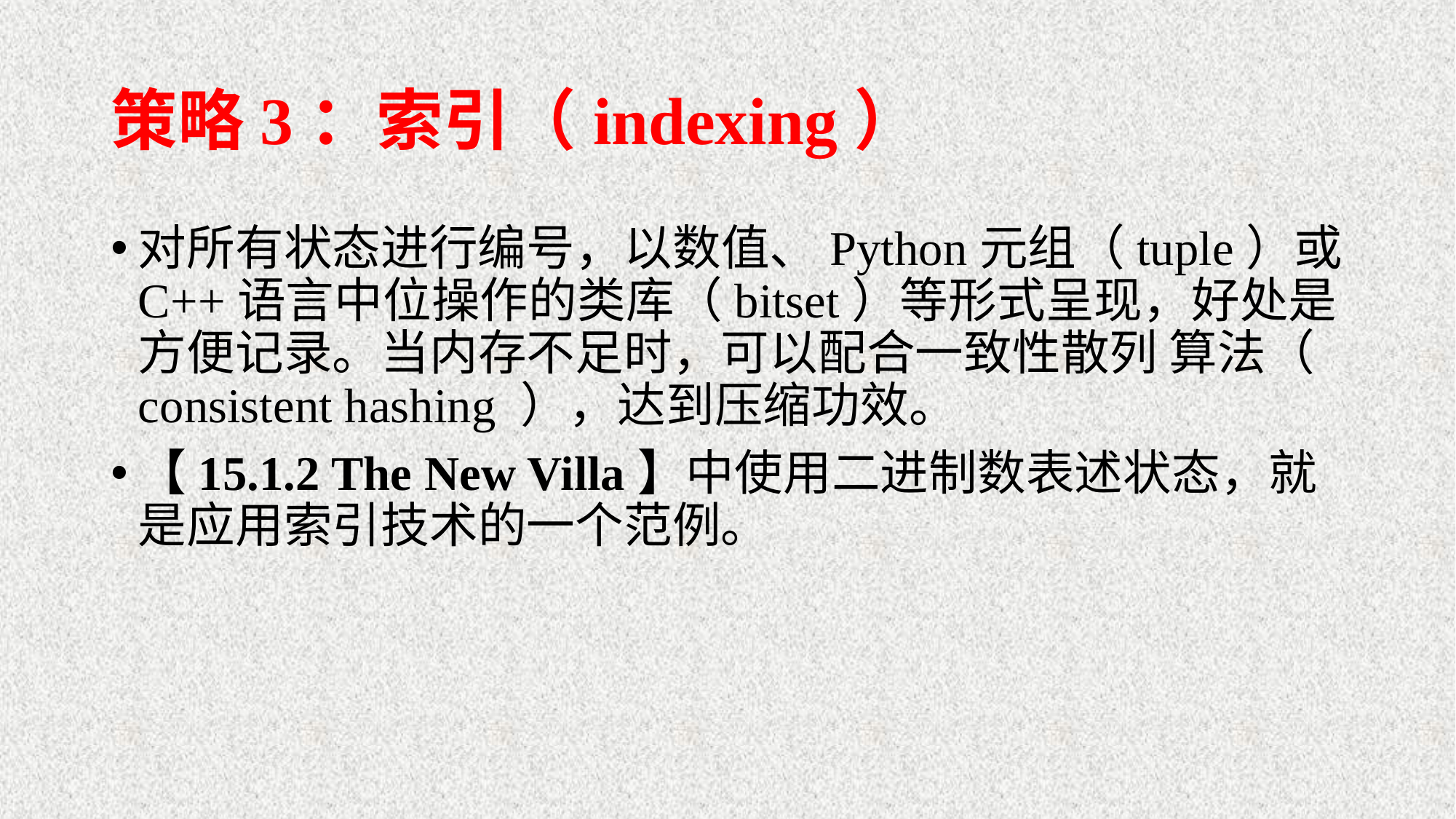

# 策略3：索引（indexing）
对所有状态进行编号，以数值、Python元组（tuple）或C++语言中位操作的类库（bitset）等形式呈现，好处是方便记录。当内存不足时，可以配合一致性散列 算法（ consistent hashing ），达到压缩功效。
【15.1.2 The New Villa】中使用二进制数表述状态，就是应用索引技术的一个范例。